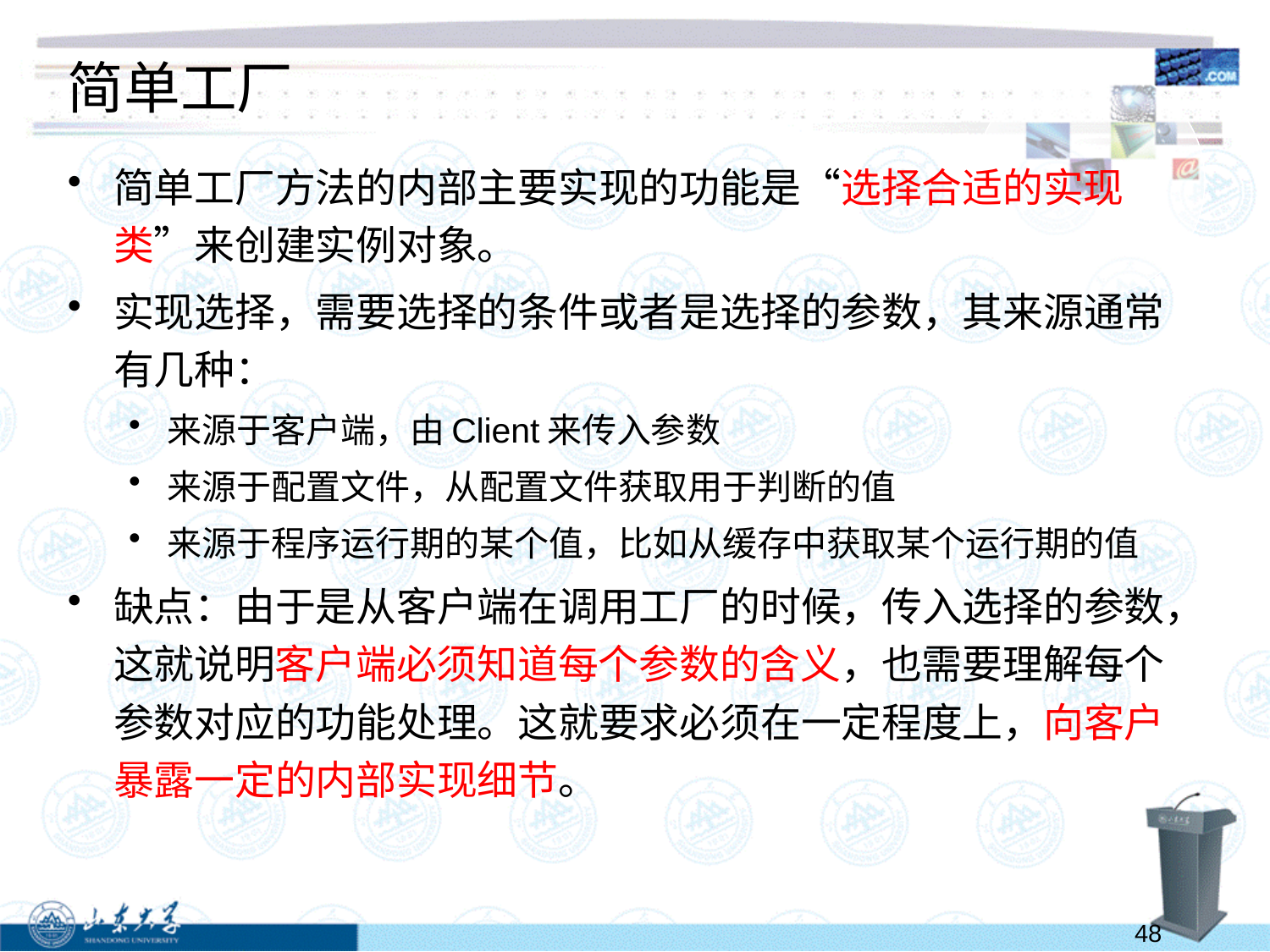

# 简单工厂
简单工厂方法的内部主要实现的功能是“选择合适的实现类”来创建实例对象。
实现选择，需要选择的条件或者是选择的参数，其来源通常有几种：
来源于客户端，由Client来传入参数
来源于配置文件，从配置文件获取用于判断的值
来源于程序运行期的某个值，比如从缓存中获取某个运行期的值
缺点：由于是从客户端在调用工厂的时候，传入选择的参数，这就说明客户端必须知道每个参数的含义，也需要理解每个参数对应的功能处理。这就要求必须在一定程度上，向客户暴露一定的内部实现细节。

48